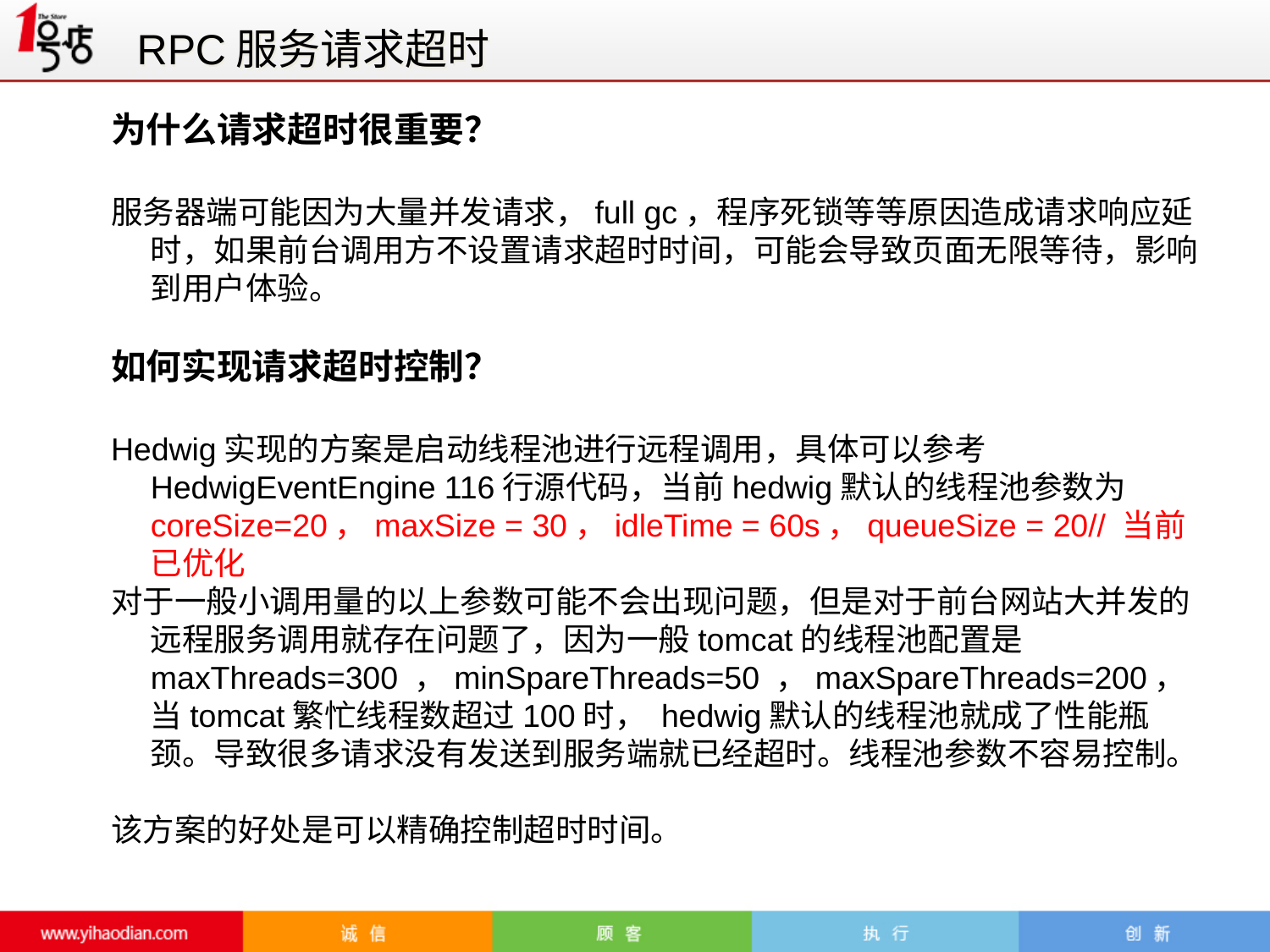

RPC服务请求超时
为什么请求超时很重要？

服务器端可能因为大量并发请求，full gc，程序死锁等等原因造成请求响应延时，如果前台调用方不设置请求超时时间，可能会导致页面无限等待，影响到用户体验。

如何实现请求超时控制？

Hedwig实现的方案是启动线程池进行远程调用，具体可以参考HedwigEventEngine 116行源代码，当前hedwig默认的线程池参数为coreSize=20，maxSize = 30，idleTime = 60s，queueSize = 20// 当前已优化
对于一般小调用量的以上参数可能不会出现问题，但是对于前台网站大并发的远程服务调用就存在问题了，因为一般tomcat的线程池配置是maxThreads=300 ，minSpareThreads=50 ，maxSpareThreads=200，当tomcat繁忙线程数超过100时， hedwig默认的线程池就成了性能瓶颈。导致很多请求没有发送到服务端就已经超时。线程池参数不容易控制。

该方案的好处是可以精确控制超时时间。